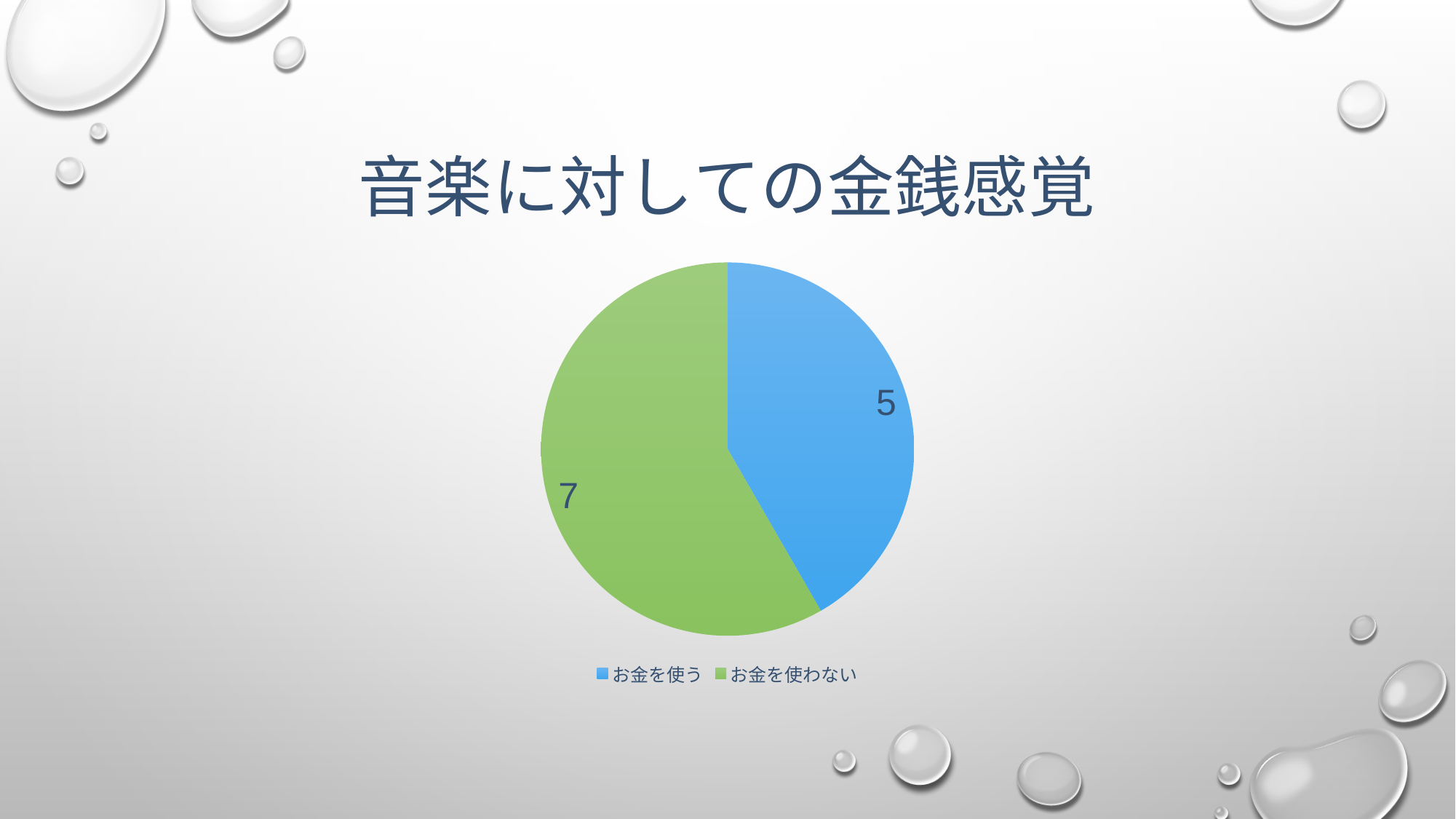

### Chart:

| Category | 音楽に対しての金銭感覚 |
|---|---|
| お金を使う | 5.0 |
| お金を使わない | 7.0 |